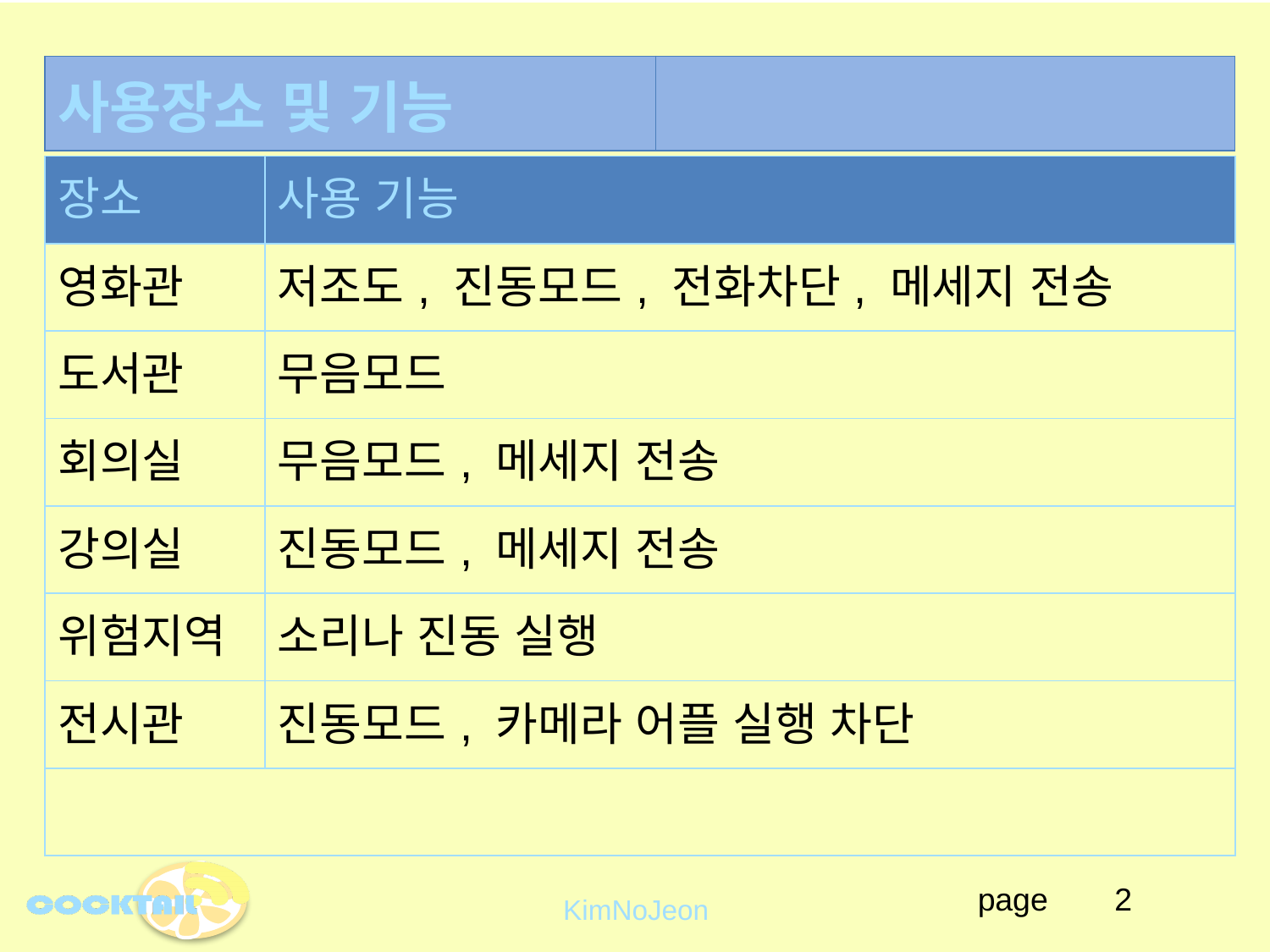

| 사용장소 및 기능 |  |
| --- | --- |
| 장소 | 사용 기능 |
| --- | --- |
| 영화관 | 저조도, 진동모드, 전화차단, 메세지 전송 |
| 도서관 | 무음모드 |
| 회의실 | 무음모드, 메세지 전송 |
| 강의실 | 진동모드, 메세지 전송 |
| 위험지역 | 소리나 진동 실행 |
| 전시관 | 진동모드, 카메라 어플 실행 차단 |
|  |  |
| page | 2 |
| --- | --- |